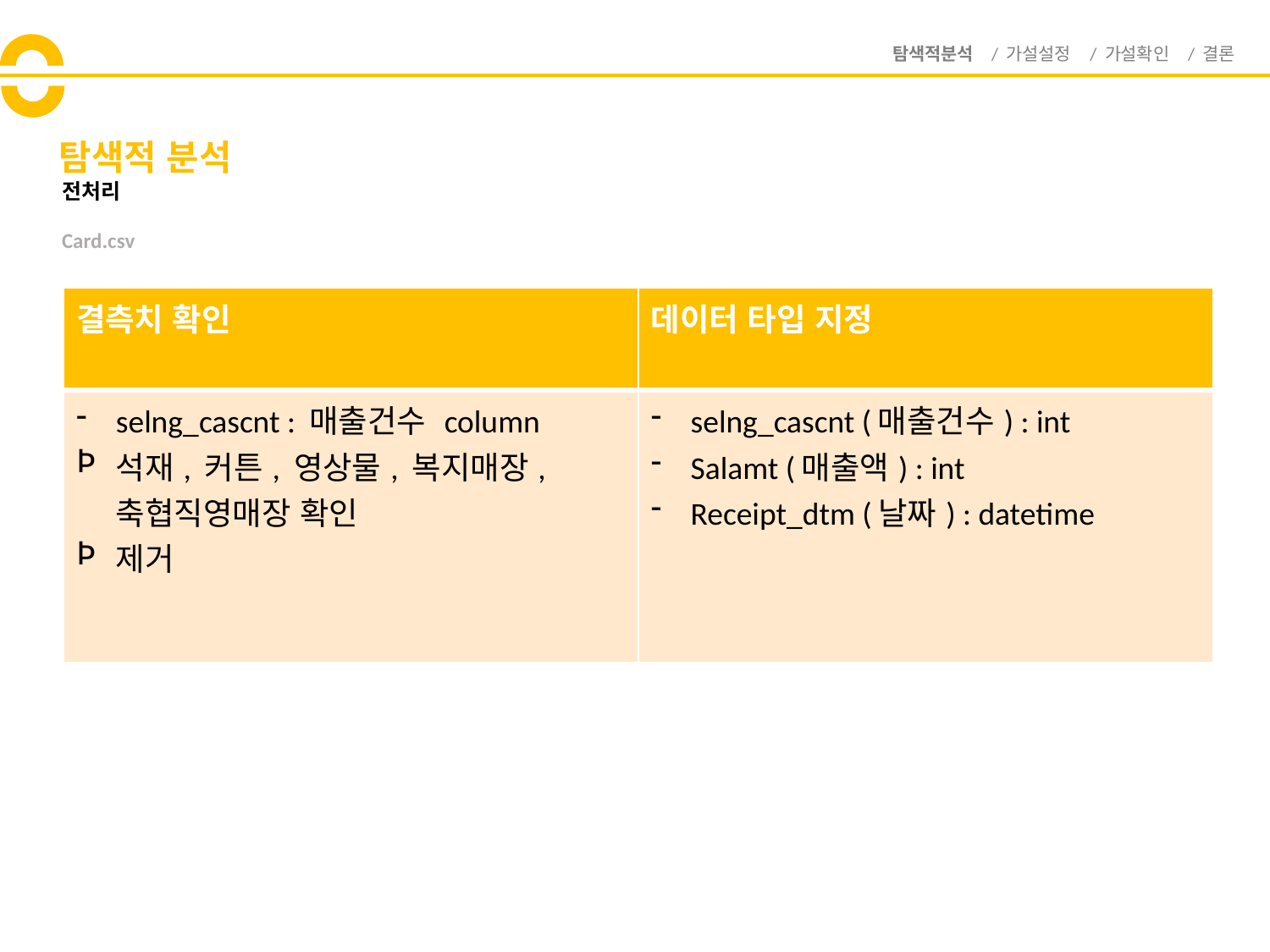

탐색적분석   / 가설설정   / 가설확인   / 결론

# 탐색적 분석
전처리
Card.csv
| 결측치 확인 | 데이터 타입 지정 |
| --- | --- |
| selng\_cascnt : 매출건수 column 석재, 커튼, 영상물, 복지매장, 축협직영매장 확인 제거 | selng\_cascnt (매출건수) : int Salamt (매출액) : int Receipt\_dtm (날짜) : datetime |